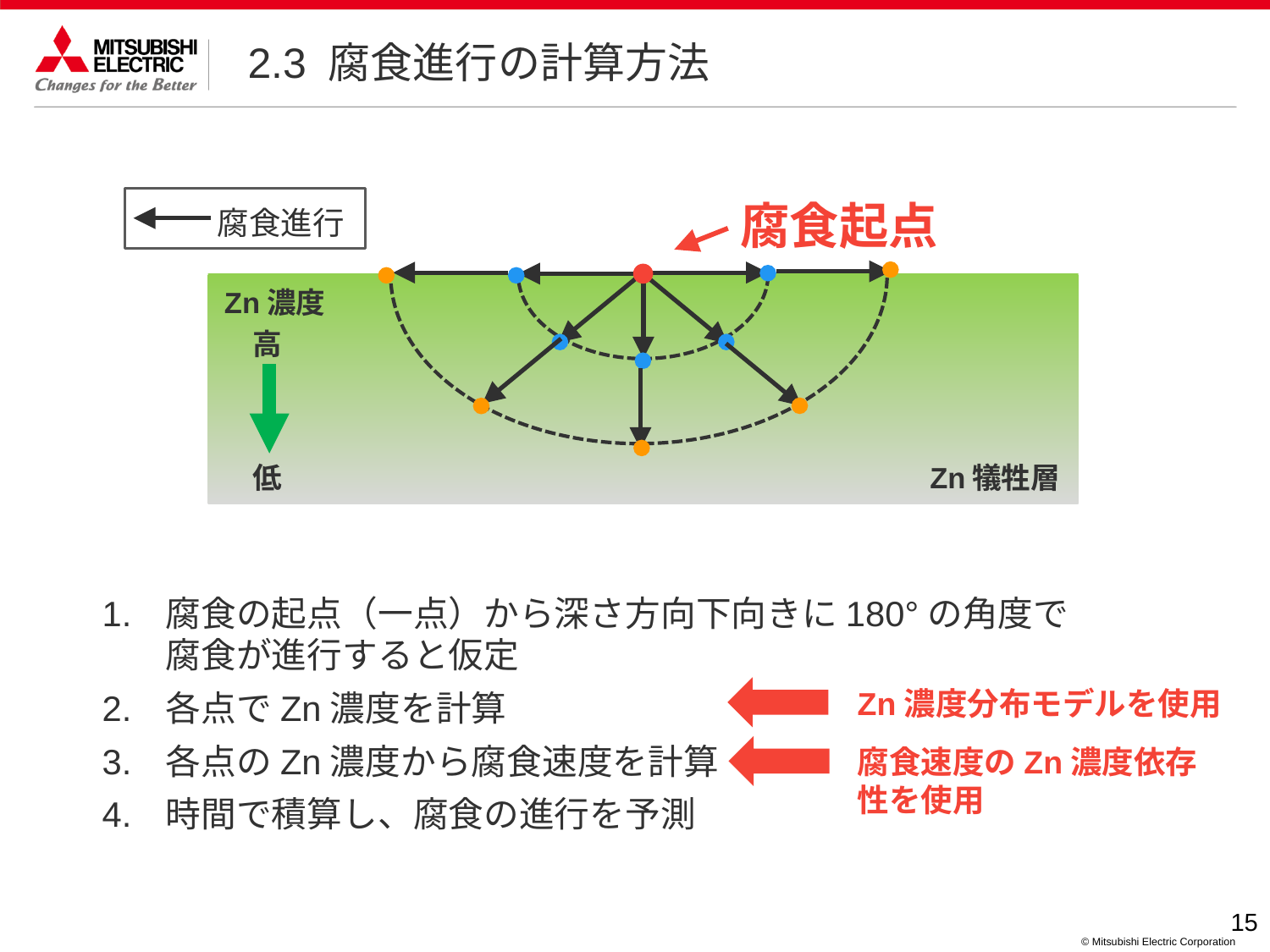

# 2.3 腐食進行の計算方法

腐食起点

腐食進行
Zn濃度
高
Zn犠牲層
低
腐食の起点（一点）から深さ方向下向きに180°の角度で腐食が進行すると仮定
各点でZn濃度を計算
各点のZn濃度から腐食速度を計算
時間で積算し、腐食の進行を予測

Zn濃度分布モデルを使用

腐食速度のZn濃度依存性を使用